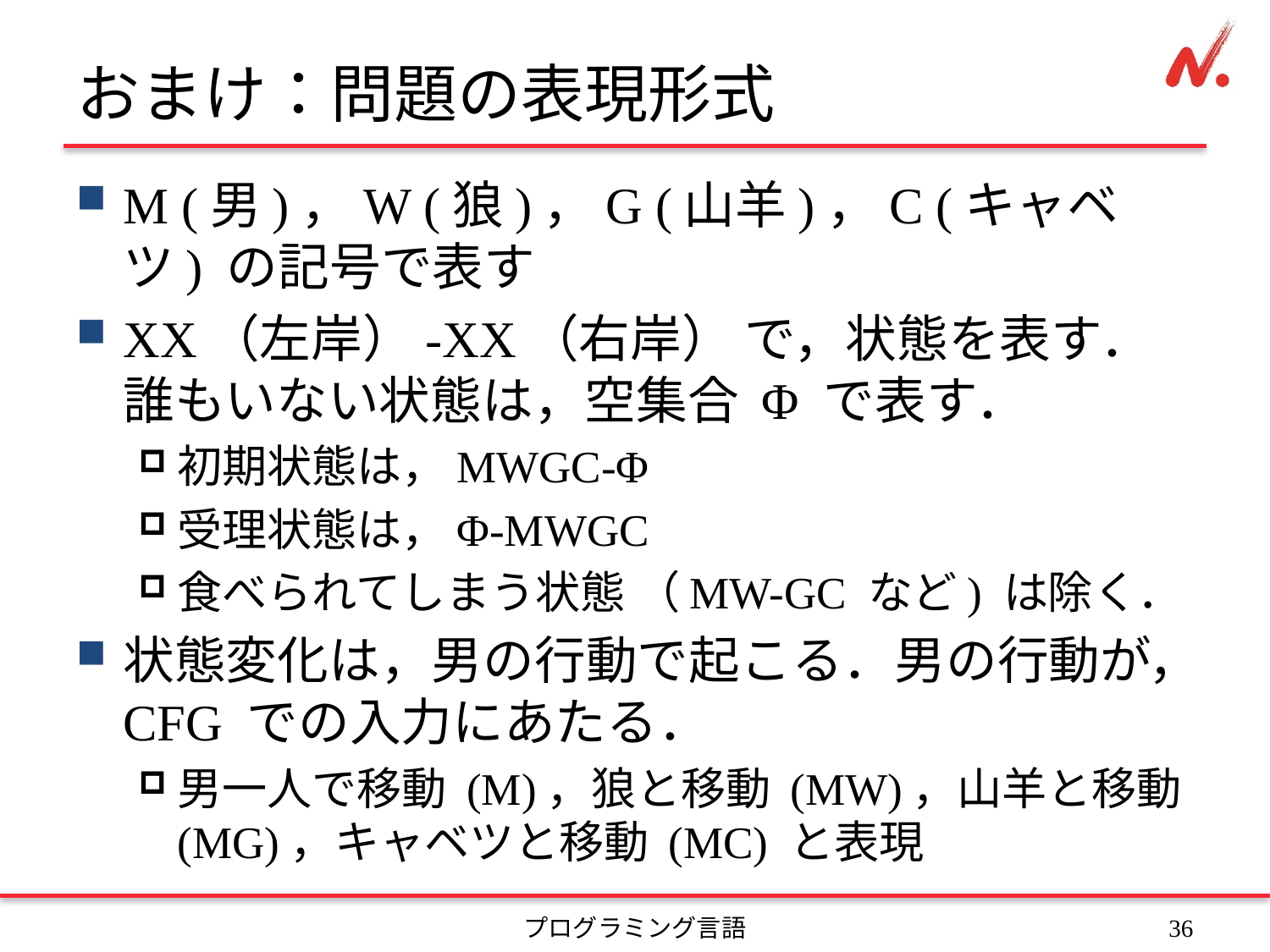

# おまけ：問題の表現形式
M (男)，W (狼)，G (山羊)，C (キャベツ) の記号で表す
XX（左岸）-XX（右岸） で，状態を表す．誰もいない状態は，空集合 Φ で表す．
初期状態は，MWGC-Φ
受理状態は，Φ-MWGC
食べられてしまう状態 （MW-GC など) は除く．
状態変化は，男の行動で起こる．男の行動が，CFG での入力にあたる．
男一人で移動 (M)，狼と移動 (MW)，山羊と移動 (MG)，キャベツと移動 (MC) と表現
プログラミング言語
36